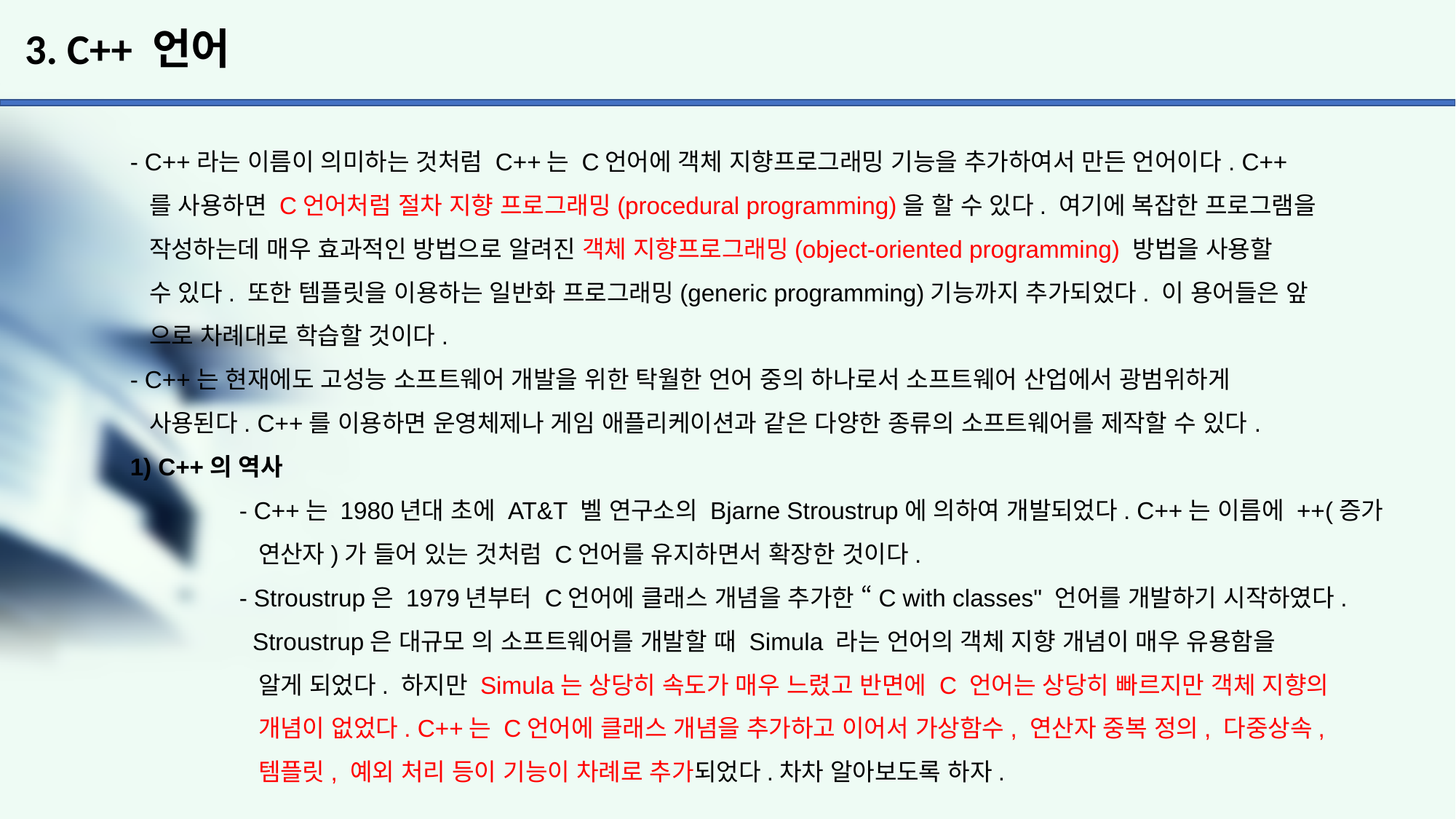

# 3. C++ 언어
- C++라는 이름이 의미하는 것처럼 C++는 C언어에 객체 지향프로그래밍 기능을 추가하여서 만든 언어이다. C++
  를 사용하면 C언어처럼 절차 지향 프로그래밍(procedural programming)을 할 수 있다. 여기에 복잡한 프로그램을
  작성하는데 매우 효과적인 방법으로 알려진 객체 지향프로그래밍(object-oriented programming) 방법을 사용할
  수 있다. 또한 템플릿을 이용하는 일반화 프로그래밍(generic programming)기능까지 추가되었다. 이 용어들은 앞
  으로 차례대로 학습할 것이다.
- C++는 현재에도 고성능 소프트웨어 개발을 위한 탁월한 언어 중의 하나로서 소프트웨어 산업에서 광범위하게
  사용된다. C++를 이용하면 운영체제나 게임 애플리케이션과 같은 다양한 종류의 소프트웨어를 제작할 수 있다.
1) C++의 역사
	- C++는 1980년대 초에 AT&T 벨 연구소의 Bjarne Stroustrup에 의하여 개발되었다. C++는 이름에 ++(증가
	  연산자)가 들어 있는 것처럼 C언어를 유지하면서 확장한 것이다.
	- Stroustrup은 1979년부터 C언어에 클래스 개념을 추가한 “C with classes" 언어를 개발하기 시작하였다.
	  Stroustrup은 대규모 의 소프트웨어를 개발할 때 Simula 라는 언어의 객체 지향 개념이 매우 유용함을
	  알게 되었다. 하지만 Simula는 상당히 속도가 매우 느렸고 반면에 C 언어는 상당히 빠르지만 객체 지향의
	  개념이 없었다. C++는 C언어에 클래스 개념을 추가하고 이어서 가상함수, 연산자 중복 정의, 다중상속,
	  템플릿, 예외 처리 등이 기능이 차례로 추가되었다.차차 알아보도록 하자.